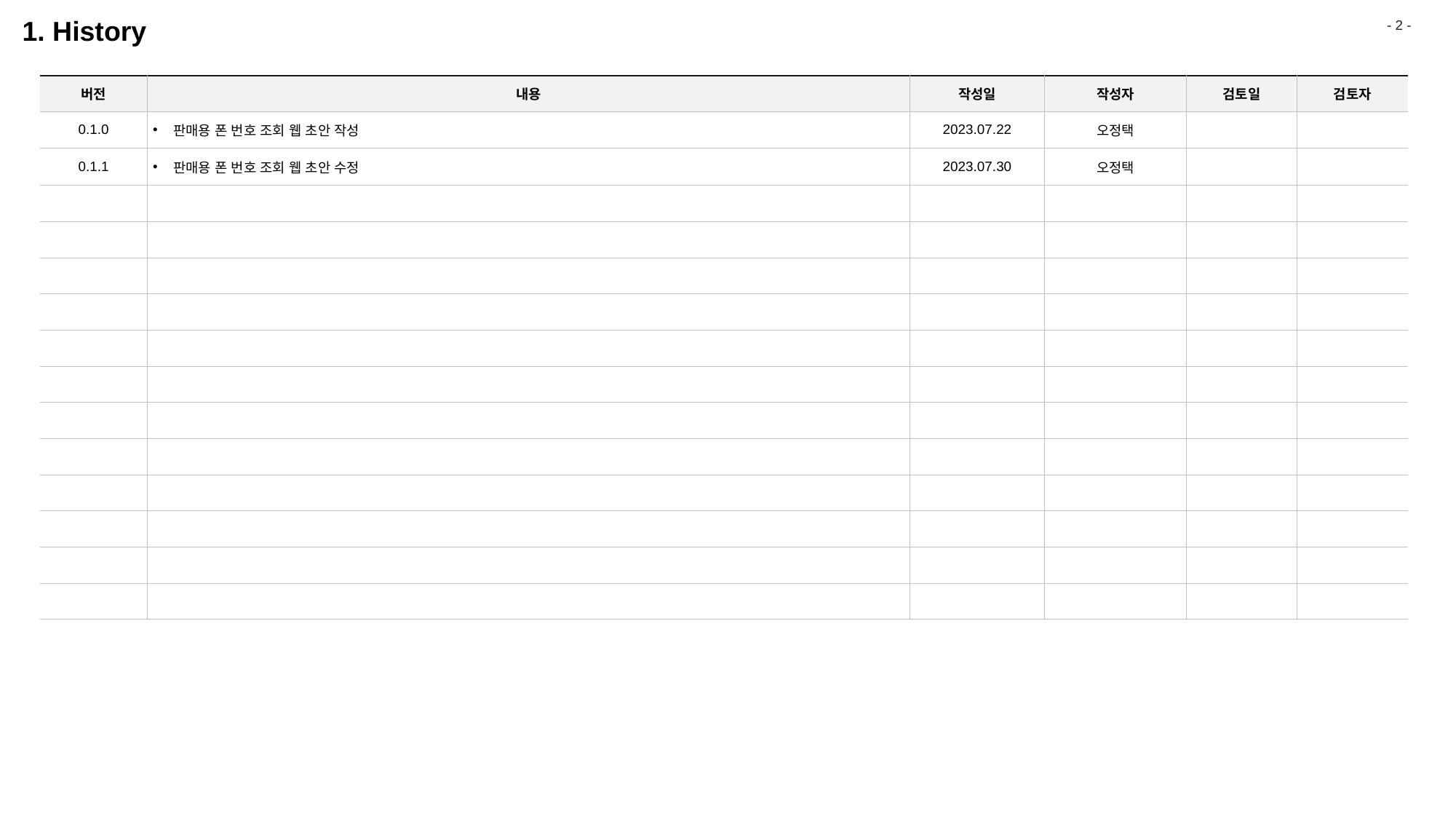

1. History
| 버전 | 내용 | 작성일 | 작성자 | 검토일 | 검토자 |
| --- | --- | --- | --- | --- | --- |
| 0.1.0 | 판매용 폰 번호 조회 웹 초안 작성 | 2023.07.22 | 오정택 |  |  |
| 0.1.1 | 판매용 폰 번호 조회 웹 초안 수정 | 2023.07.30 | 오정택 |  |  |
|  |  |  |  |  |  |
|  |  |  |  |  |  |
|  |  |  |  |  |  |
|  |  |  |  |  |  |
|  |  |  |  |  |  |
|  |  |  |  |  |  |
|  |  |  |  |  |  |
|  |  |  |  |  |  |
|  |  |  |  |  |  |
|  |  |  |  |  |  |
|  |  |  |  |  |  |
|  |  |  |  |  |  |